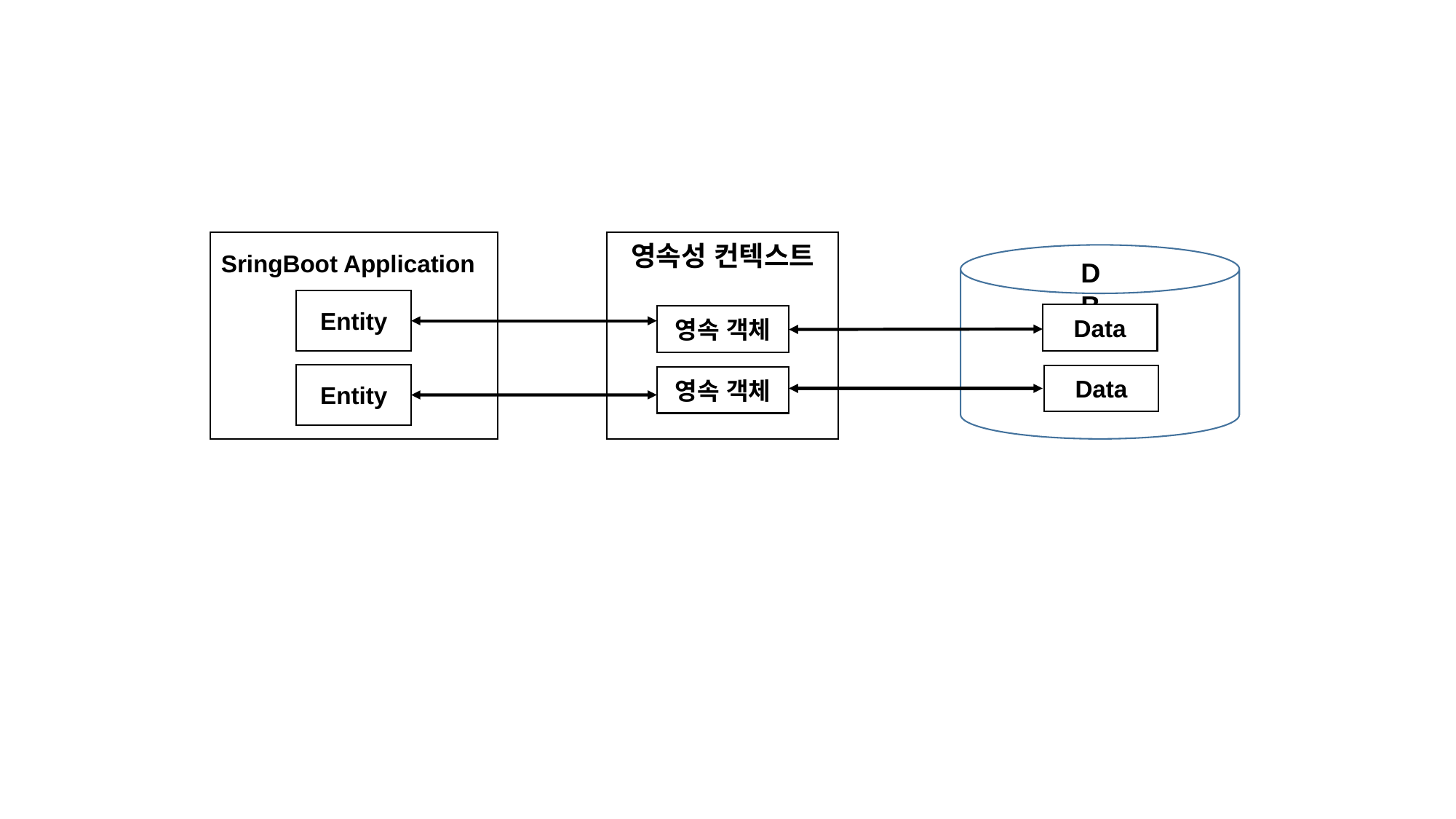

SringBoot Application

영속성 컨텍스트

DB
Data
Data
Entity
영속 객체
Entity
영속 객체